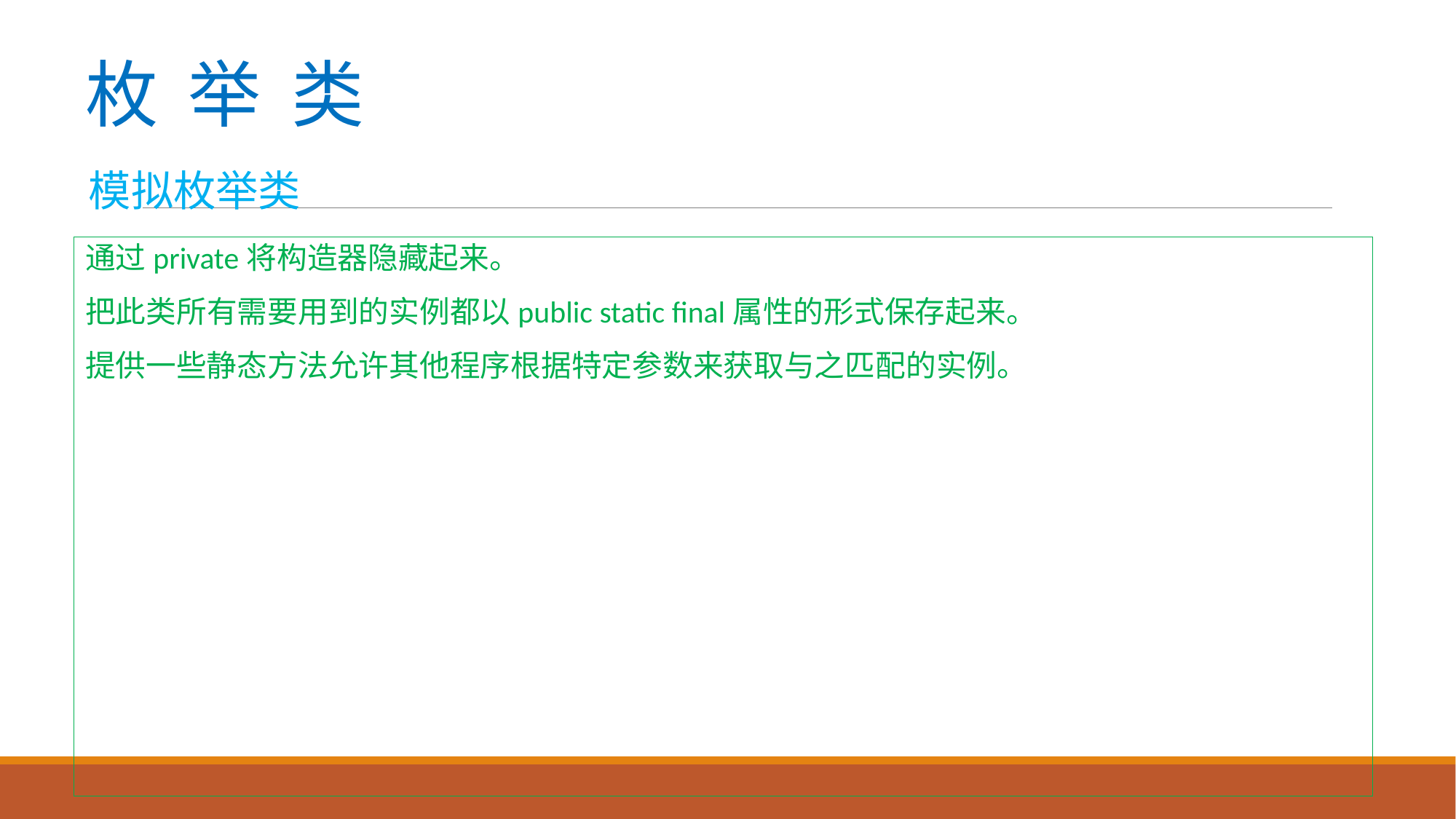

# 枚  举  类
模拟枚举类
通过private将构造器隐藏起来。
把此类所有需要用到的实例都以public static final属性的形式保存起来。
提供一些静态方法允许其他程序根据特定参数来获取与之匹配的实例。